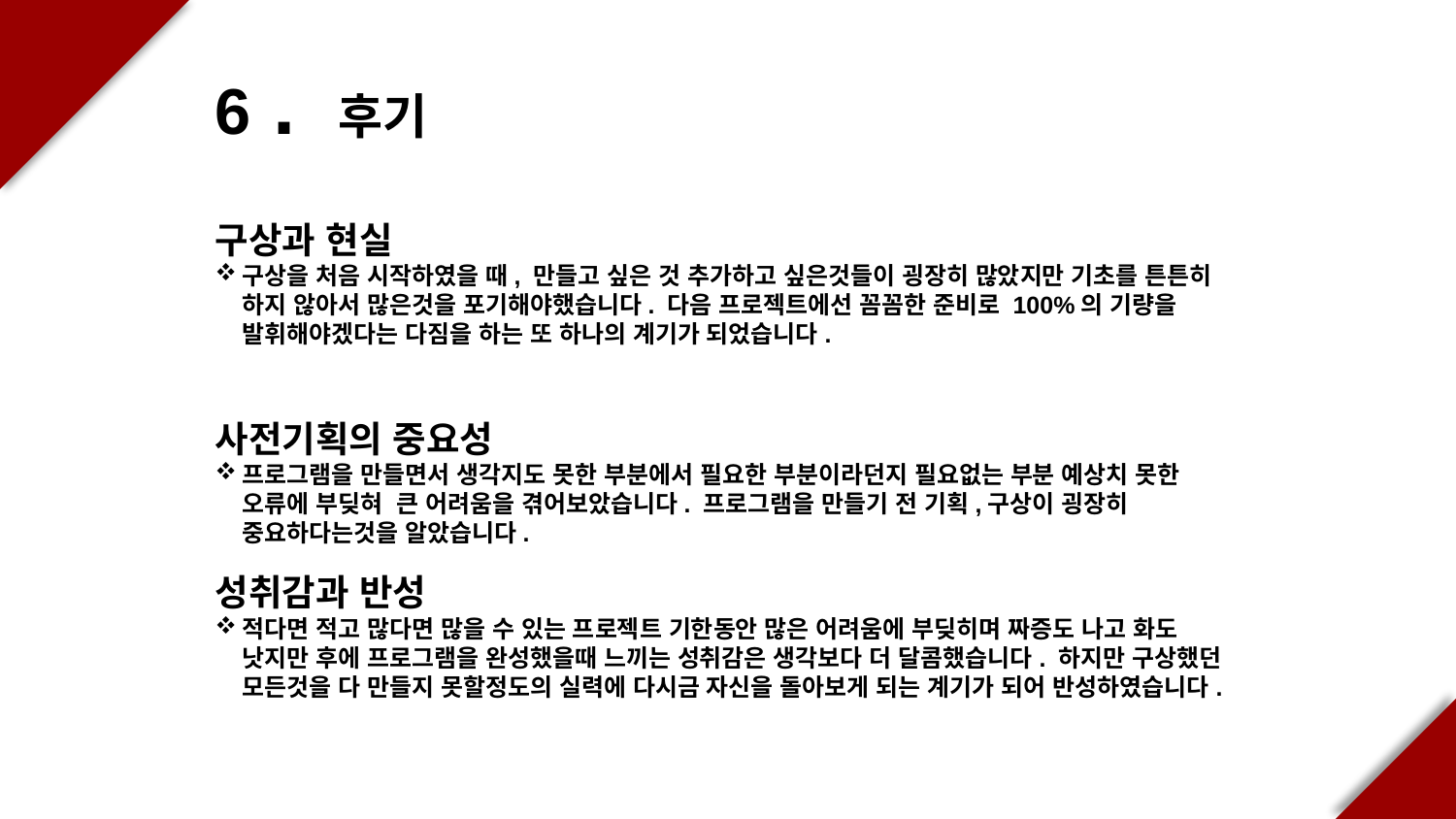

6 . 후기
구상과 현실
구상을 처음 시작하였을 때, 만들고 싶은 것 추가하고 싶은것들이 굉장히 많았지만 기초를 튼튼히 하지 않아서 많은것을 포기해야했습니다. 다음 프로젝트에선 꼼꼼한 준비로 100%의 기량을 발휘해야겠다는 다짐을 하는 또 하나의 계기가 되었습니다.
사전기획의 중요성
프로그램을 만들면서 생각지도 못한 부분에서 필요한 부분이라던지 필요없는 부분 예상치 못한 오류에 부딪혀  큰 어려움을 겪어보았습니다. 프로그램을 만들기 전 기획,구상이 굉장히 중요하다는것을 알았습니다.
성취감과 반성
적다면 적고 많다면 많을 수 있는 프로젝트 기한동안 많은 어려움에 부딪히며 짜증도 나고 화도 낫지만 후에 프로그램을 완성했을때 느끼는 성취감은 생각보다 더 달콤했습니다. 하지만 구상했던 모든것을 다 만들지 못할정도의 실력에 다시금 자신을 돌아보게 되는 계기가 되어 반성하였습니다.